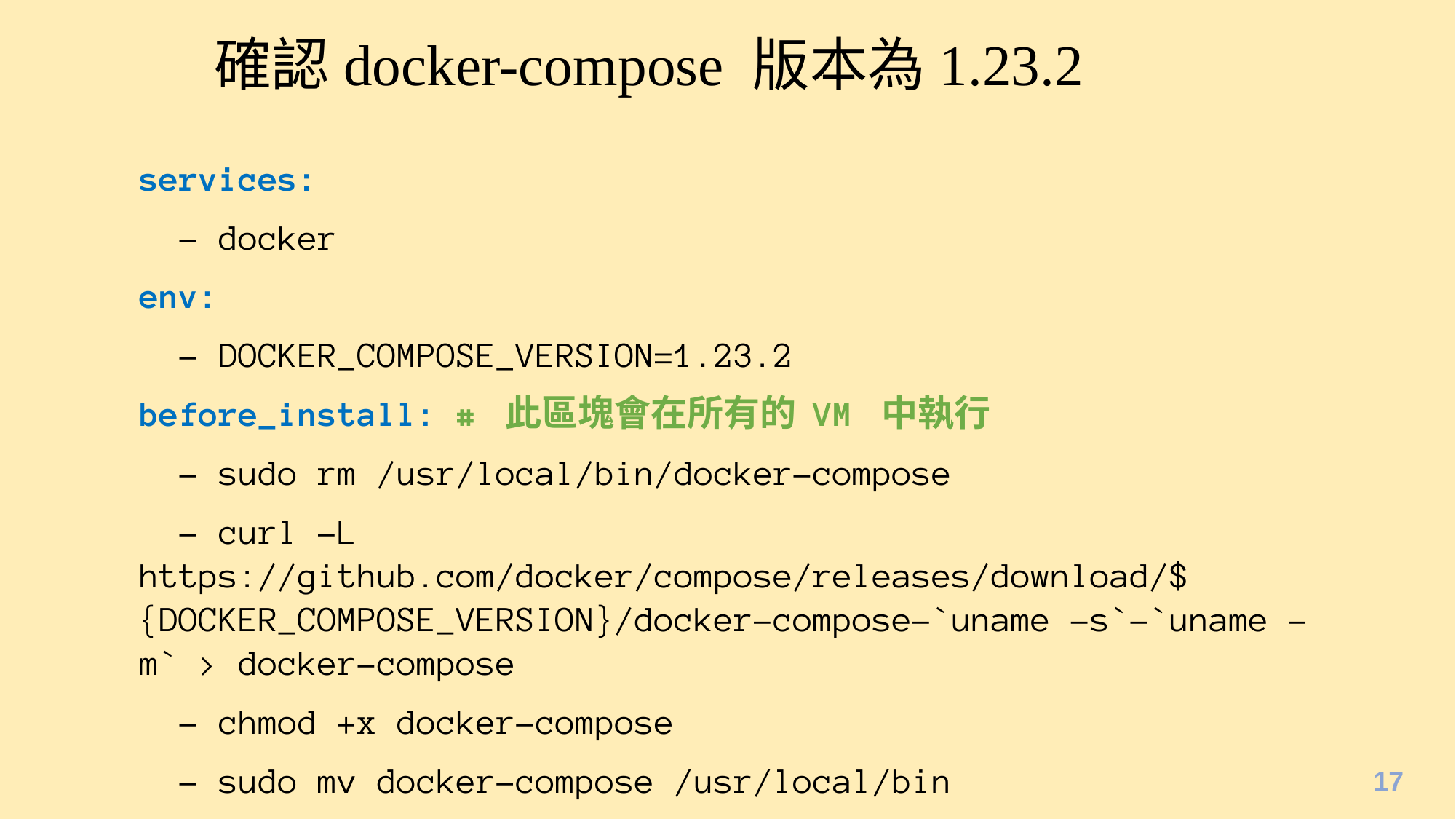

# 確認docker-compose 版本為1.23.2
services:
  - docker
env:
  - DOCKER_COMPOSE_VERSION=1.23.2
before_install: # 此區塊會在所有的 VM 中執行
  - sudo rm /usr/local/bin/docker-compose
  - curl -L https://github.com/docker/compose/releases/download/${DOCKER_COMPOSE_VERSION}/docker-compose-`uname -s`-`uname -m` > docker-compose
  - chmod +x docker-compose
  - sudo mv docker-compose /usr/local/bin

17